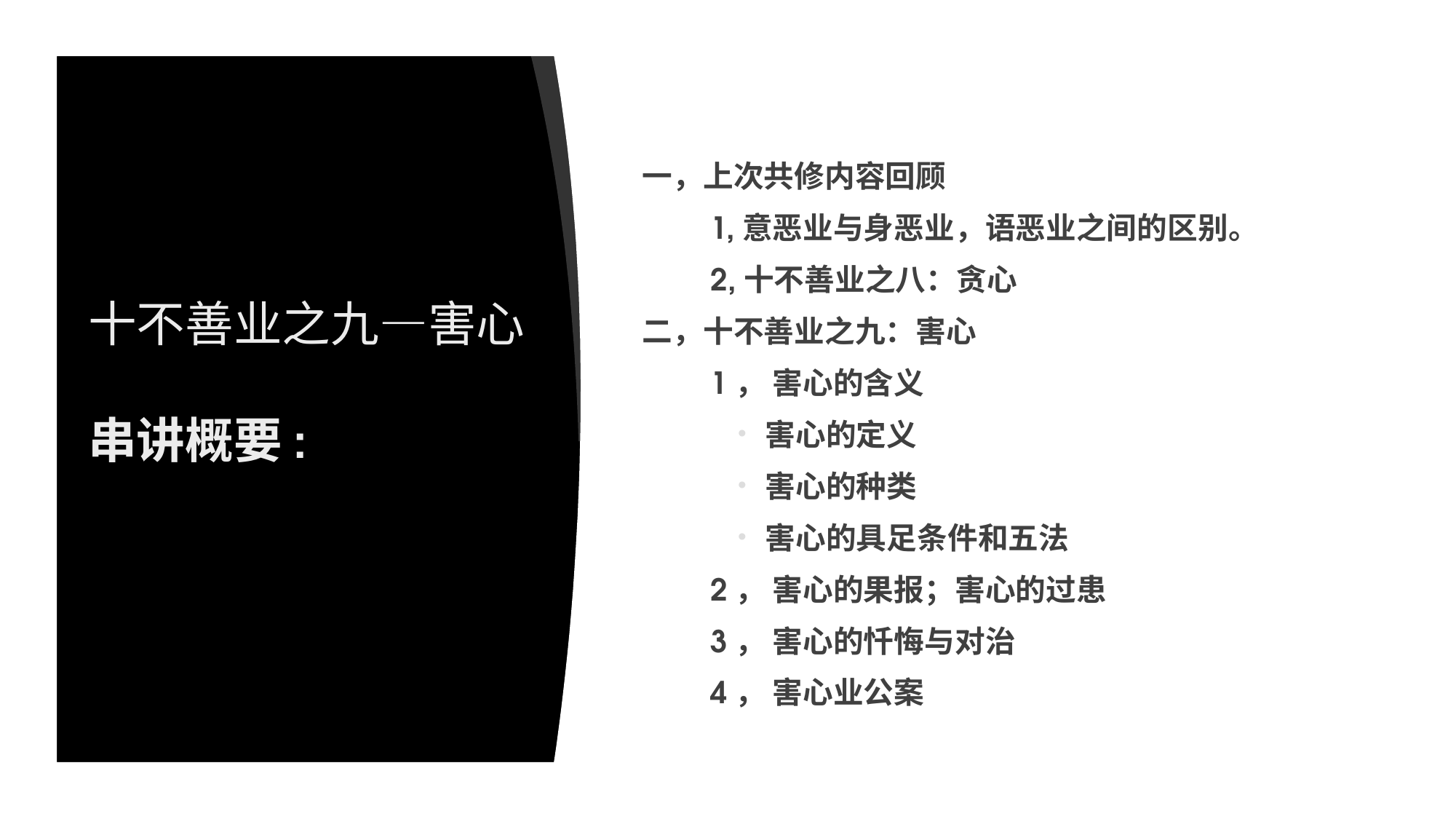

一，上次共修内容回顾
        1,意恶业与身恶业，语恶业之间的区别。
        2,十不善业之八：贪心
二，十不善业之九：害心
        1， 害心的含义
害心的定义
害心的种类
害心的具足条件和五法
        2， 害心的果报；害心的过患
        3， 害心的忏悔与对治
        4， 害心业公案
# 十不善业之九—害心 串讲概要: